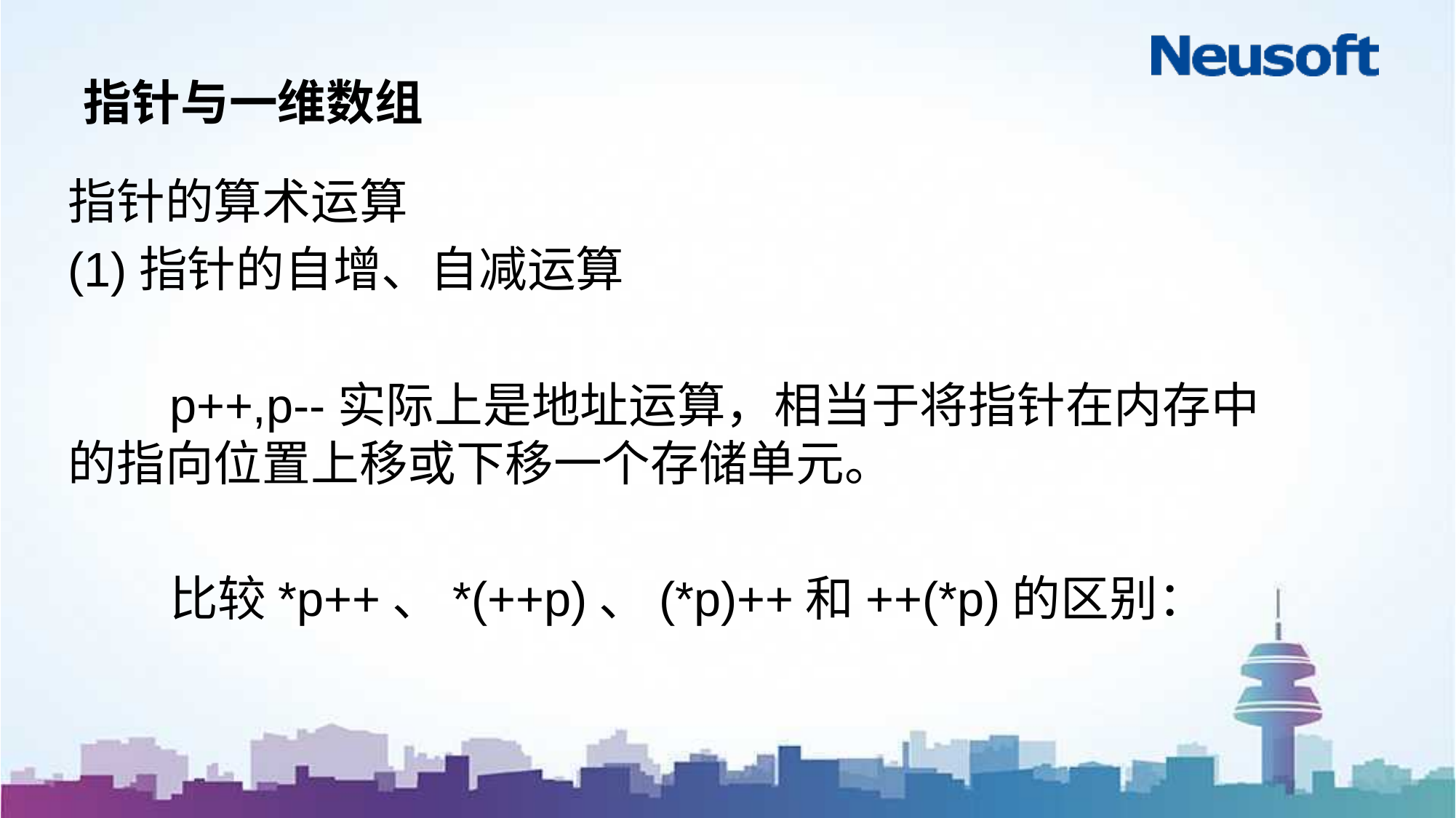

# 指针与一维数组
指针的算术运算
(1)指针的自增、自减运算

p++,p--实际上是地址运算，相当于将指针在内存中的指向位置上移或下移一个存储单元。

比较*p++、*(++p)、(*p)++和++(*p)的区别：